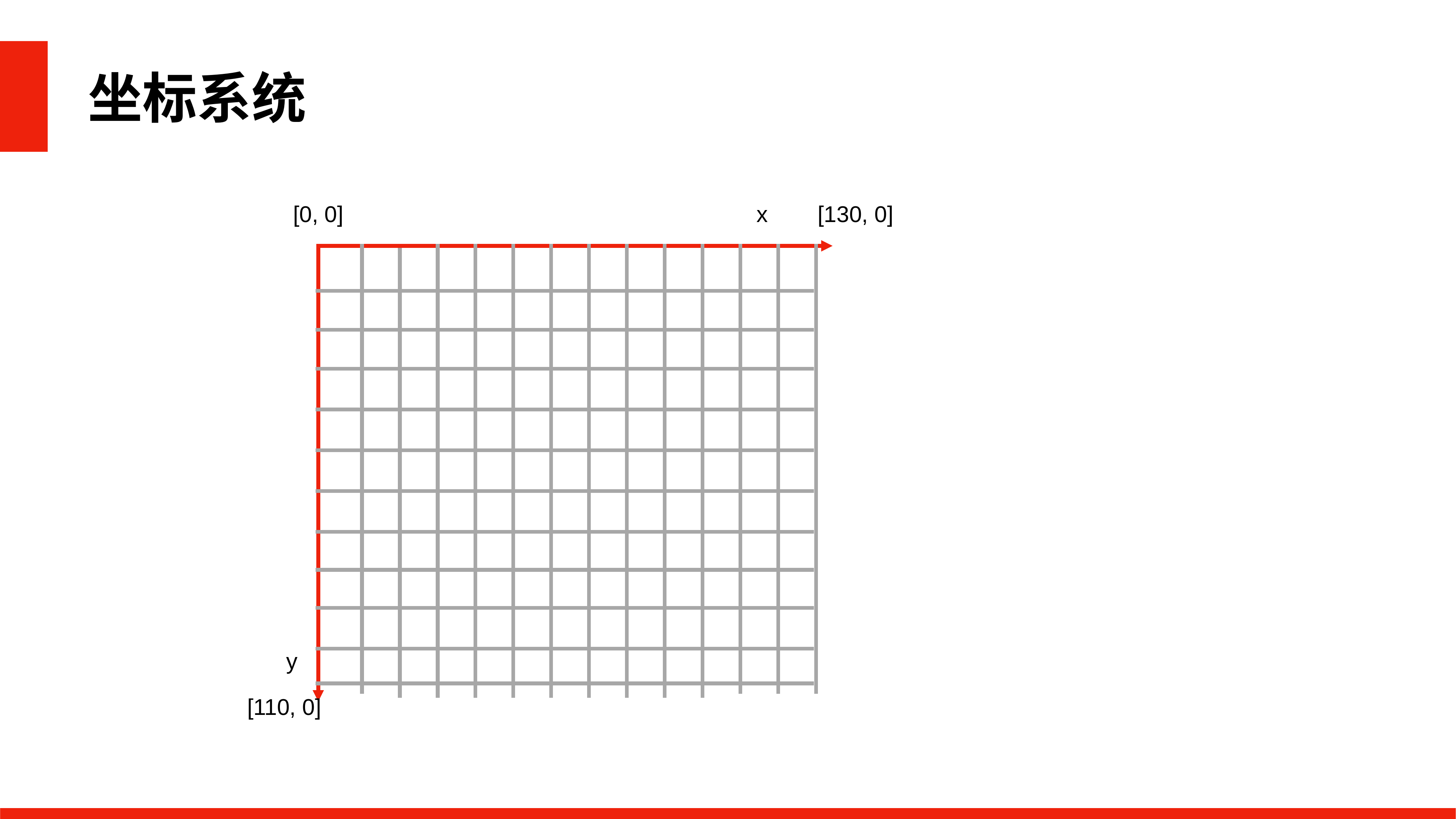

坐标系统
[0, 0]
x
[130, 0]

y

[110, 0]
7